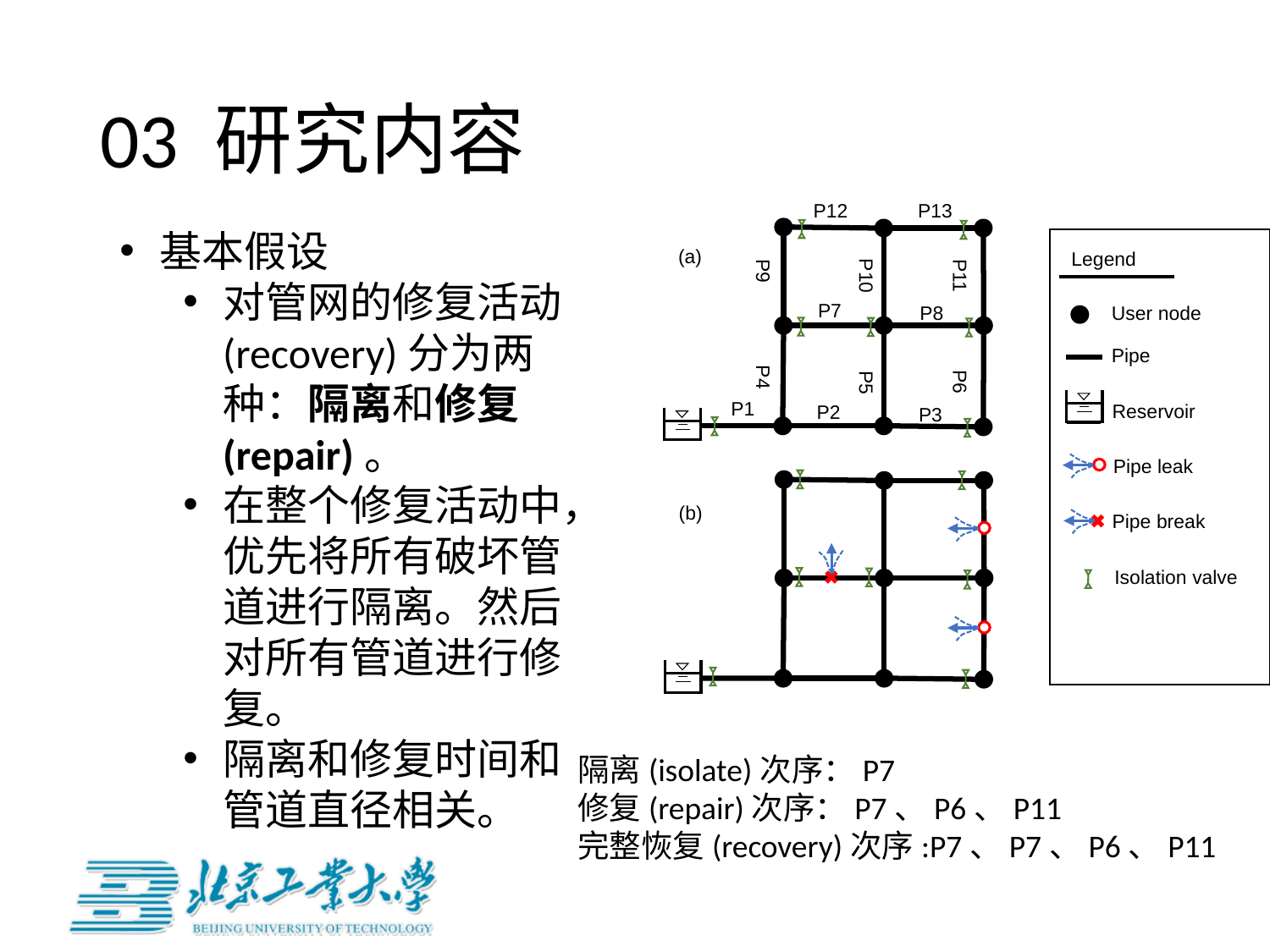

# 03 研究内容
P13
P12
基本假设
对管网的修复活动(recovery)分为两种：隔离和修复(repair)。
在整个修复活动中，优先将所有破坏管道进行隔离。然后对所有管道进行修复。
隔离和修复时间和管道直径相关。

(a)
Legend
P9
P11
P10
P7
P8
User node

Pipe
P4
P6
P5
P1

Reservoir
P2
P3
Pipe leak

(b)

Pipe break

Isolation valve

隔离(isolate)次序：P7
修复(repair)次序：P7、P6、P11
完整恢复(recovery)次序:P7、P7、P6、P11